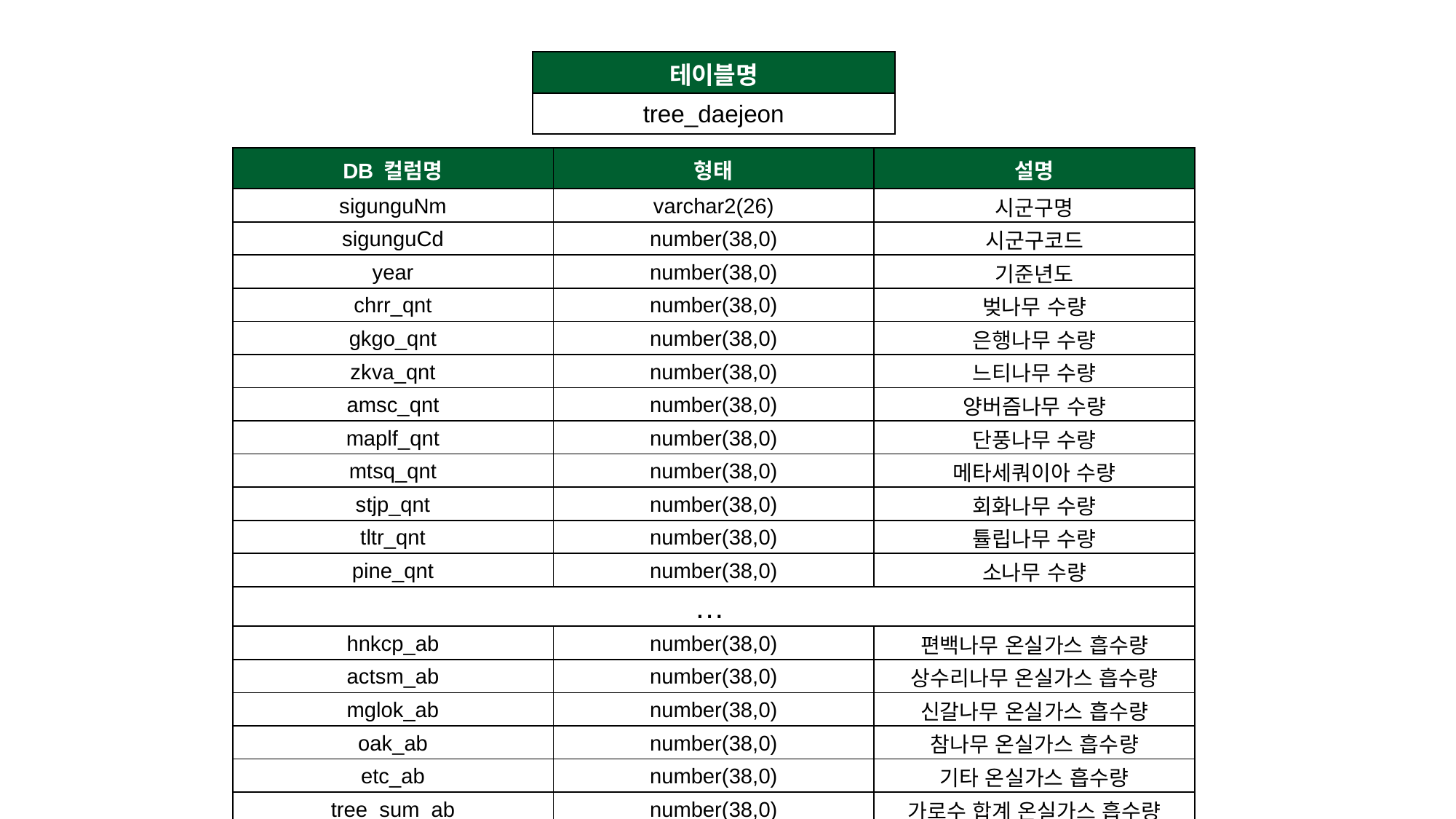

| 테이블명 |
| --- |
| tree\_daejeon |

| DB 컬럼명 | 형태 | 설명 |
| --- | --- | --- |
| sigunguNm | varchar2(26) | 시군구명 |
| sigunguCd | number(38,0) | 시군구코드 |
| year | number(38,0) | 기준년도 |
| chrr\_qnt | number(38,0) | 벚나무 수량 |
| gkgo\_qnt | number(38,0) | 은행나무 수량 |
| zkva\_qnt | number(38,0) | 느티나무 수량 |
| amsc\_qnt | number(38,0) | 양버즘나무 수량 |
| maplf\_qnt | number(38,0) | 단풍나무 수량 |
| mtsq\_qnt | number(38,0) | 메타세쿼이아 수량 |
| stjp\_qnt | number(38,0) | 회화나무 수량 |
| tltr\_qnt | number(38,0) | 튤립나무 수량 |
| pine\_qnt | number(38,0) | 소나무 수량 |
| … |  |  |
| hnkcp\_ab | number(38,0) | 편백나무 온실가스 흡수량 |
| actsm\_ab | number(38,0) | 상수리나무 온실가스 흡수량 |
| mglok\_ab | number(38,0) | 신갈나무 온실가스 흡수량 |
| oak\_ab | number(38,0) | 참나무 온실가스 흡수량 |
| etc\_ab | number(38,0) | 기타 온실가스 흡수량 |
| tree\_sum\_ab | number(38,0) | 가로수 합계 온실가스 흡수량 |